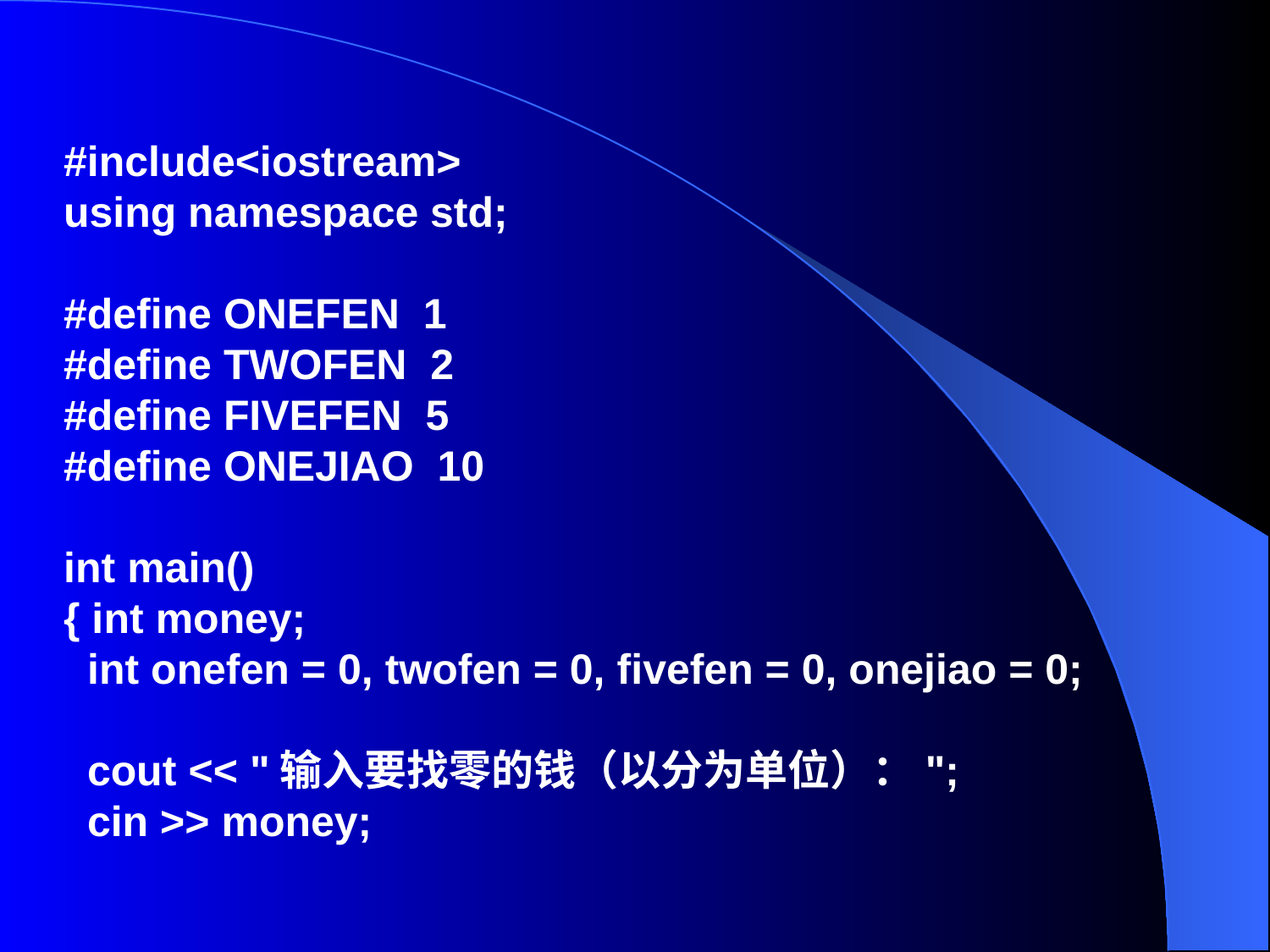

#include<iostream>
using namespace std;

#define ONEFEN  1
#define TWOFEN  2
#define FIVEFEN  5
#define ONEJIAO  10

int main()
{ int money;
  int onefen = 0, twofen = 0, fivefen = 0, onejiao = 0;

  cout << "输入要找零的钱（以分为单位）：";
  cin >> money;